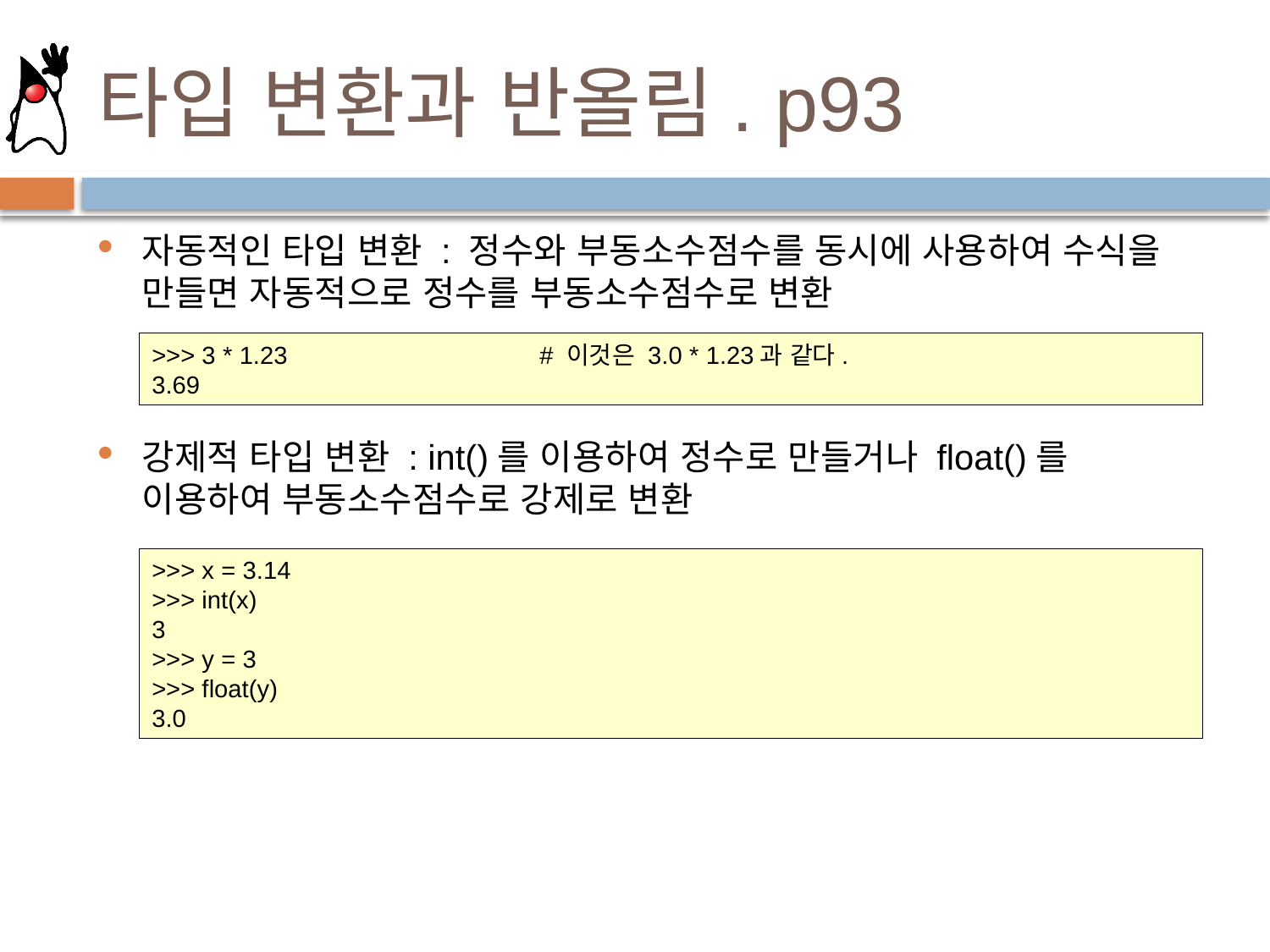

# 타입 변환과 반올림. p93
자동적인 타입 변환 : 정수와 부동소수점수를 동시에 사용하여 수식을 만들면 자동적으로 정수를 부동소수점수로 변환

강제적 타입 변환 : int()를 이용하여 정수로 만들거나 float()를 이용하여 부동소수점수로 강제로 변환
>>> 3 * 1.23		 # 이것은 3.0 * 1.23과 같다.
3.69
>>> x = 3.14
>>> int(x)
3
>>> y = 3
>>> float(y)
3.0